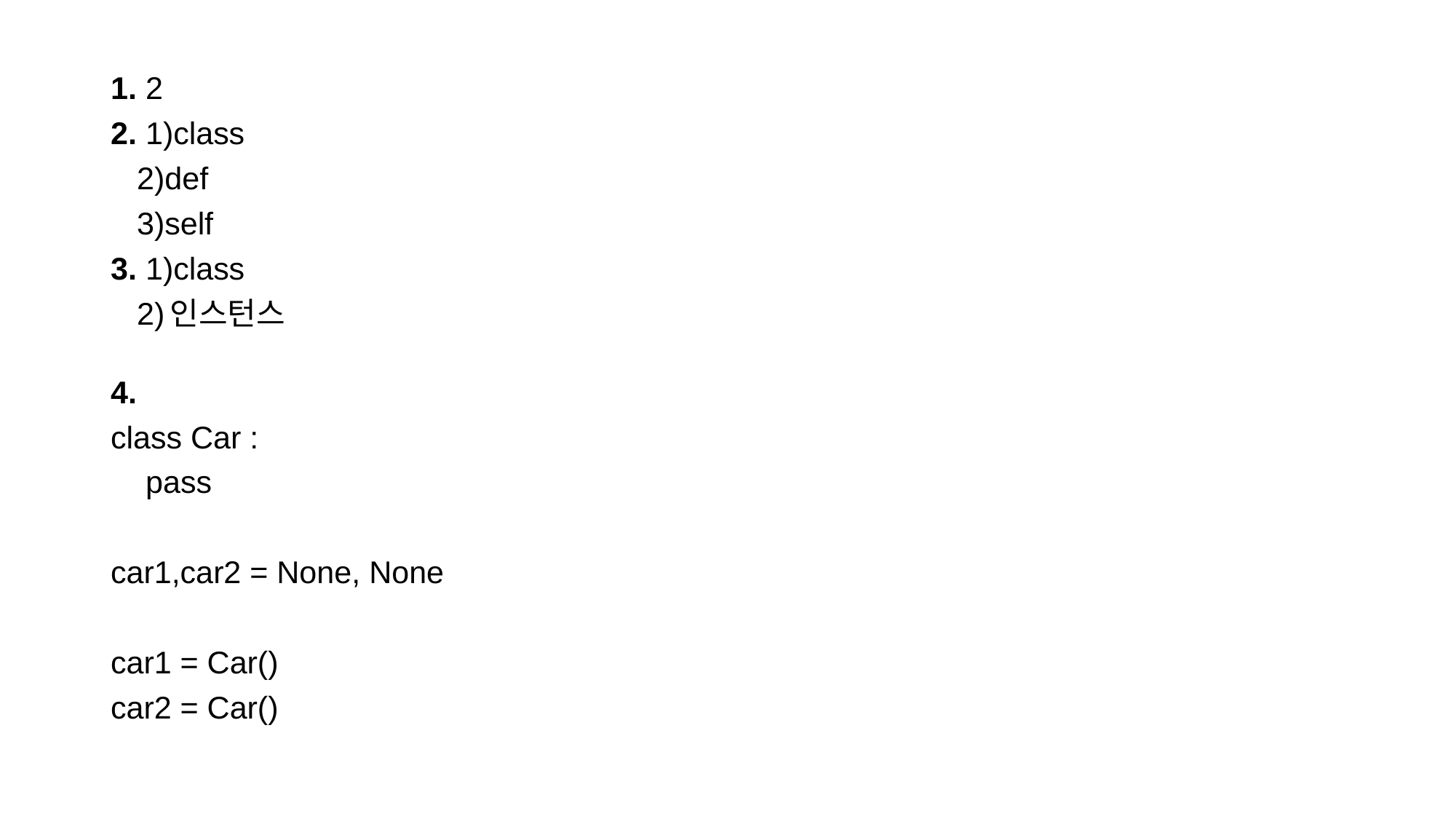

1. 2
2. 1)class
   2)def
   3)self
3. 1)class
   2)인스턴스
4.
class Car :
    pass

car1,car2 = None, None

car1 = Car()
car2 = Car()